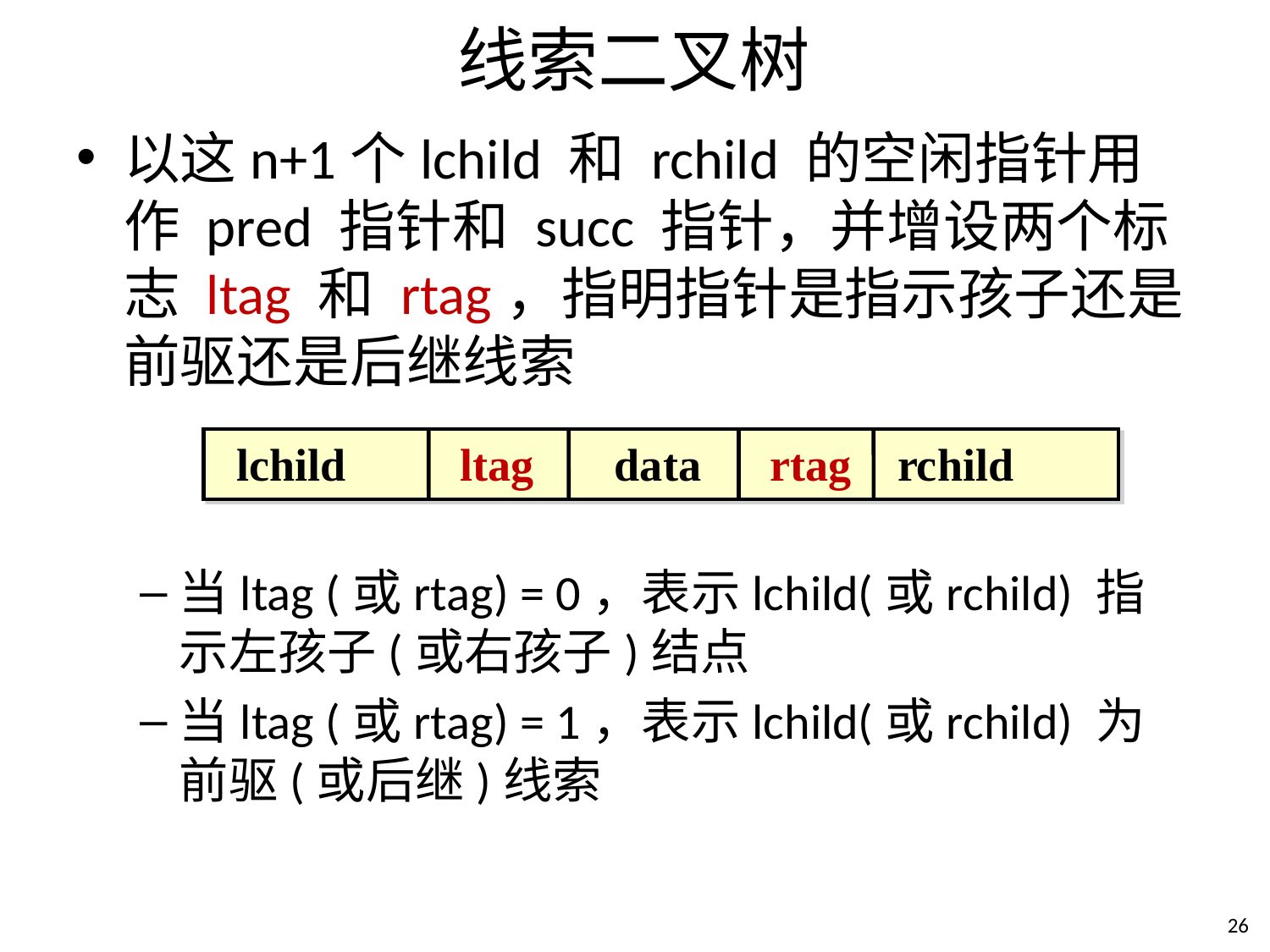

# 线索二叉树
以这n+1个lchild 和 rchild 的空闲指针用作 pred 指针和 succ 指针，并增设两个标志 ltag 和 rtag，指明指针是指示孩子还是前驱还是后继线索

当ltag (或rtag) = 0，表示lchild(或rchild) 指示左孩子(或右孩子)结点
当ltag (或rtag) = 1，表示lchild(或rchild) 为前驱(或后继)线索

lchild          ltag       data      rtag    rchild

26